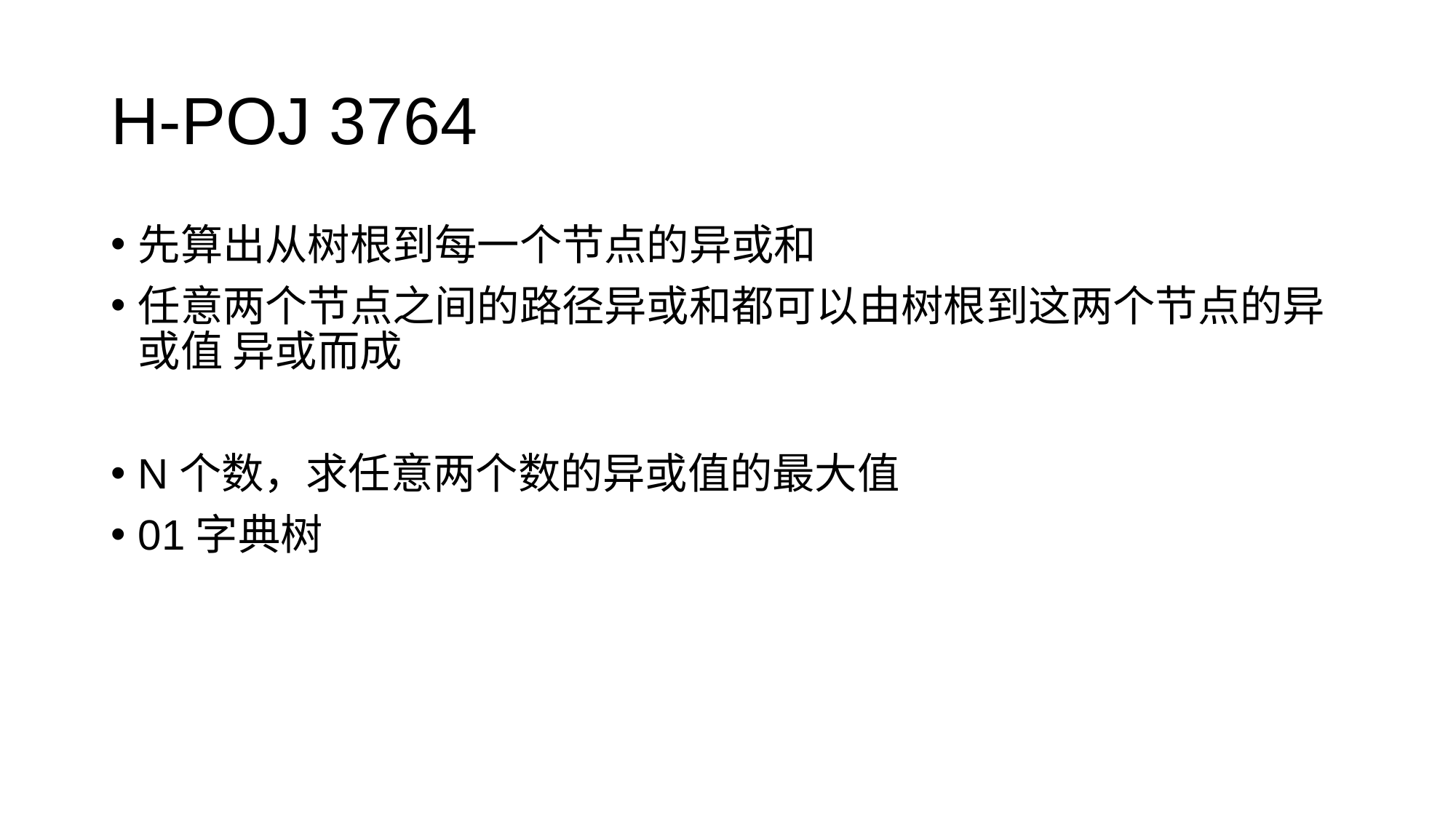

# H-POJ 3764
先算出从树根到每一个节点的异或和
任意两个节点之间的路径异或和都可以由树根到这两个节点的异或值 异或而成

N个数，求任意两个数的异或值的最大值
01字典树